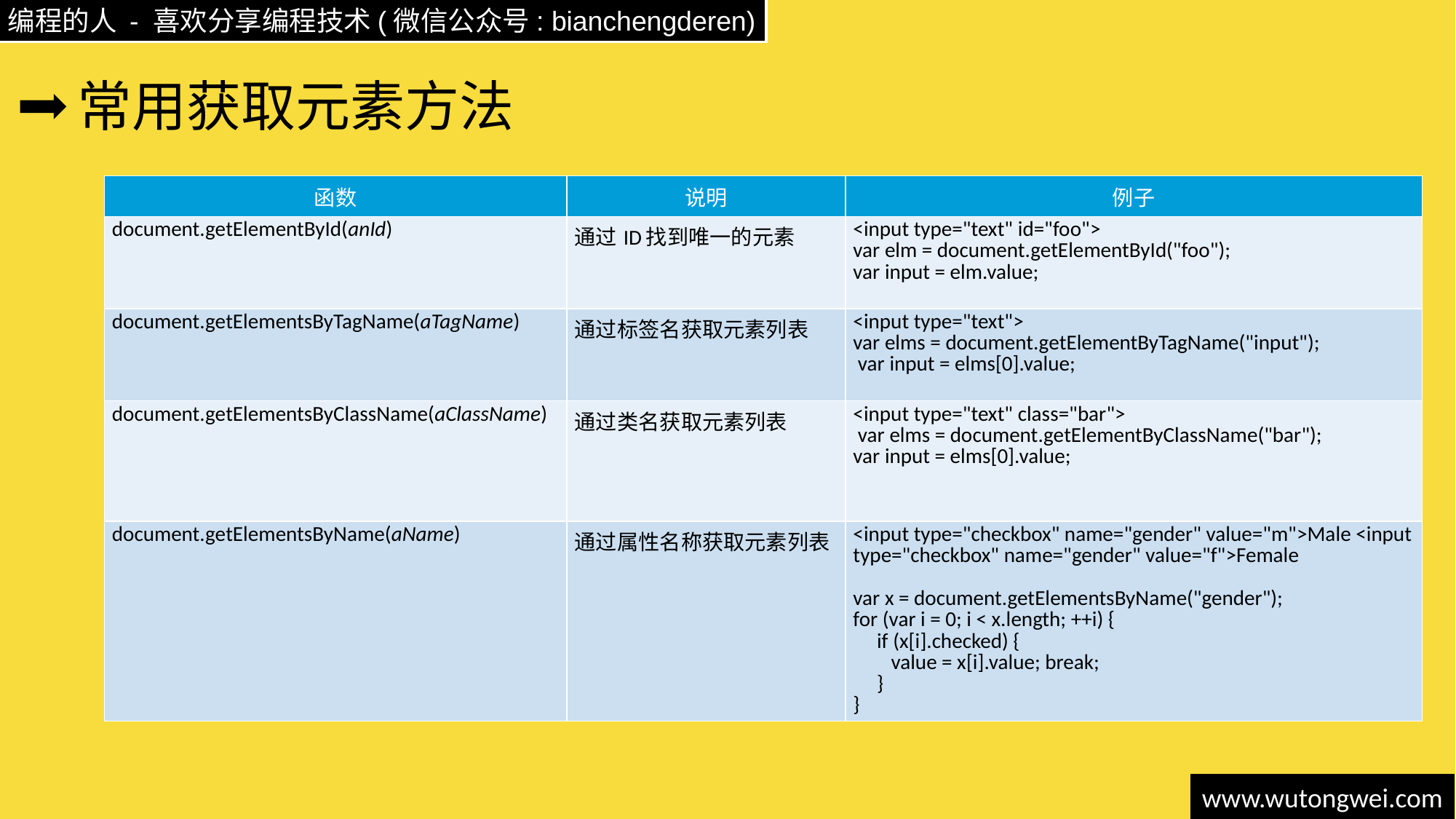

# 常用获取元素方法
| 函数 | 说明 | 例子 |
| --- | --- | --- |
| document.getElementById(anId) | 通过ID找到唯一的元素 | <input type="text" id="foo"> var elm = document.getElementById("foo"); var input = elm.value; |
| document.getElementsByTagName(aTagName) | 通过标签名获取元素列表 | <input type="text"> var elms = document.getElementByTagName("input"); var input = elms[0].value; |
| document.getElementsByClassName(aClassName) | 通过类名获取元素列表 | <input type="text" class="bar"> var elms = document.getElementByClassName("bar"); var input = elms[0].value; |
| document.getElementsByName(aName) | 通过属性名称获取元素列表 | <input type="checkbox" name="gender" value="m">Male <input type="checkbox" name="gender" value="f">Female var x = document.getElementsByName("gender"); for (var i = 0; i < x.length; ++i) { if (x[i].checked) { value = x[i].value; break; } } |